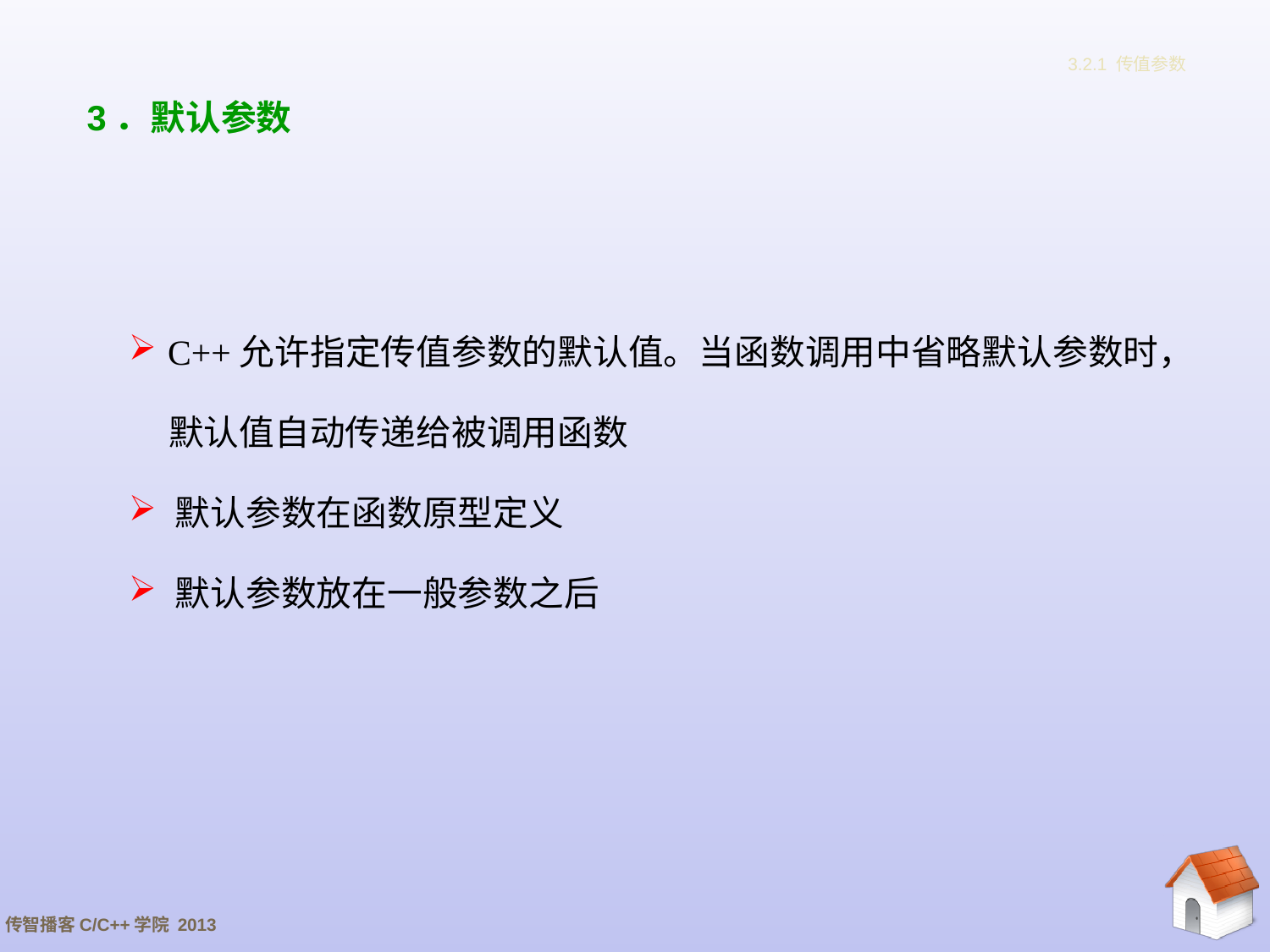

# 3.2.1 传值参数
3．默认参数
 C++允许指定传值参数的默认值。当函数调用中省略默认参数时，
    默认值自动传递给被调用函数
 默认参数在函数原型定义
 默认参数放在一般参数之后